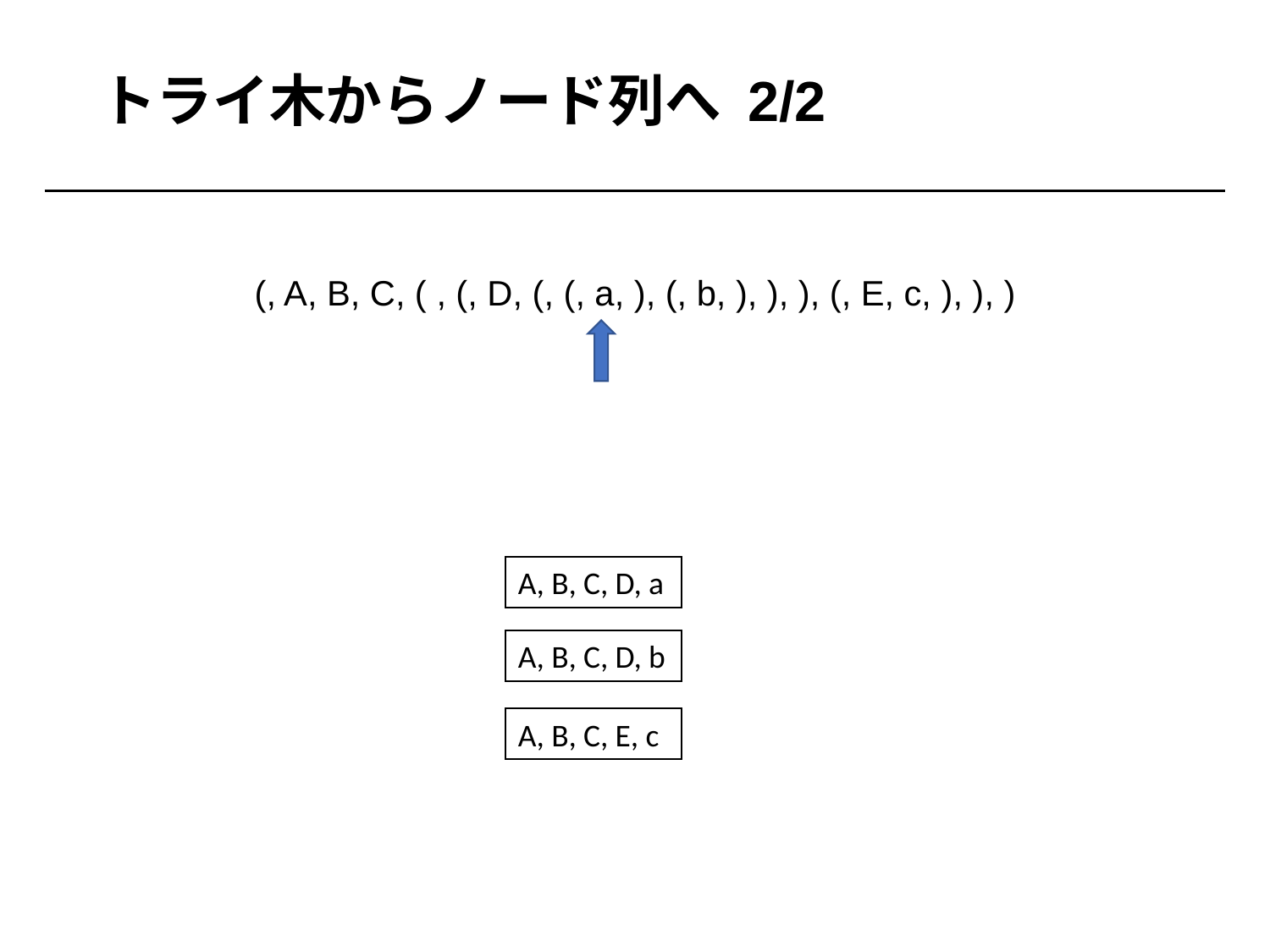

# トライ木からノード列へ 2/2
(, A, B, C, ( , (, D, (, (, a, ), (, b, ), ), ), (, E, c, ), ), )

A, B, C, D, a
A, B, C, D, b
A, B, C, E, c